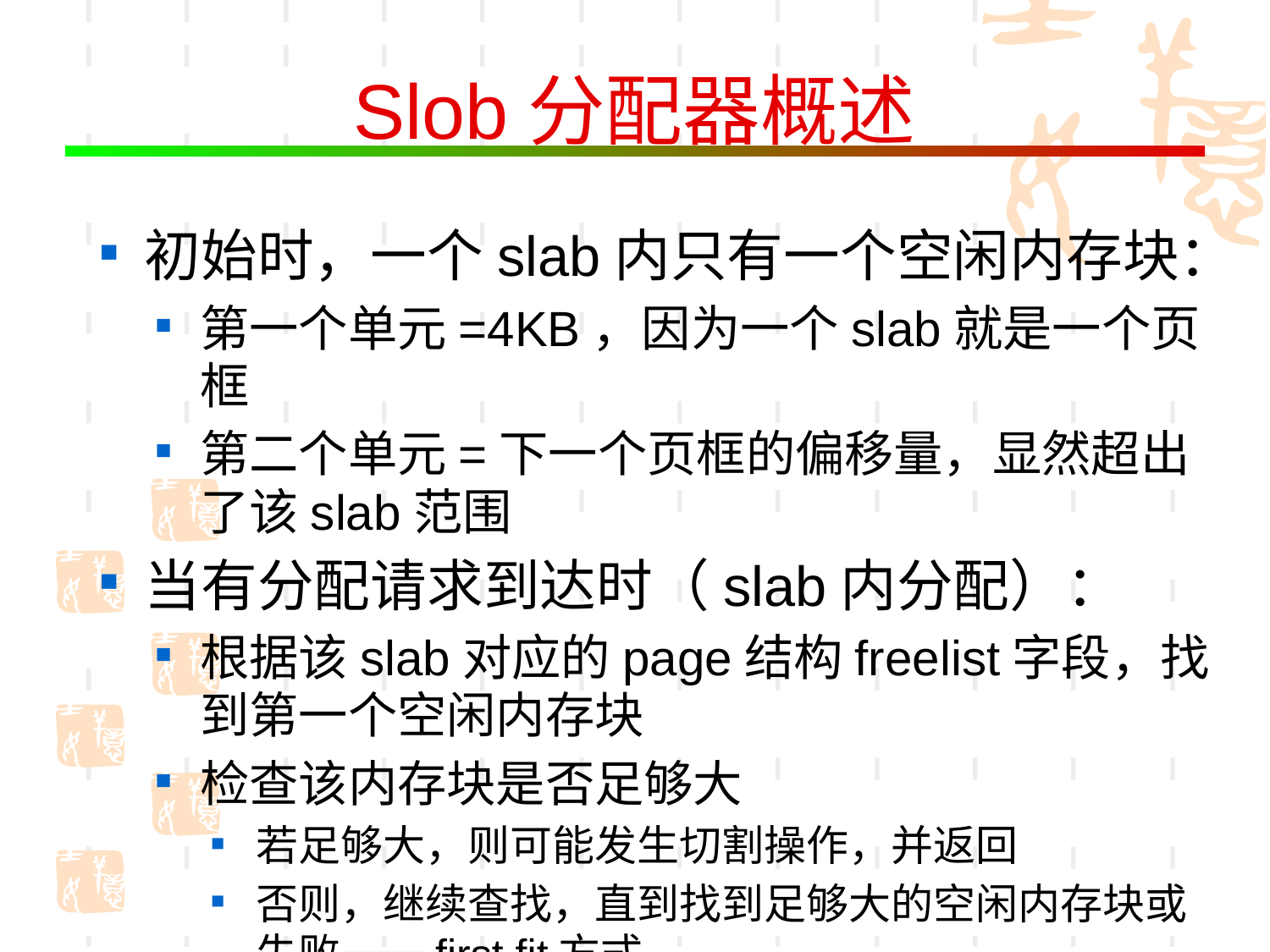

# Slob分配器概述
初始时，一个slab内只有一个空闲内存块：
第一个单元=4KB，因为一个slab就是一个页框
第二个单元=下一个页框的偏移量，显然超出了该slab范围
当有分配请求到达时（slab内分配）：
根据该slab对应的page结构freelist字段，找到第一个空闲内存块
检查该内存块是否足够大
若足够大，则可能发生切割操作，并返回
否则，继续查找，直到找到足够大的空闲内存块或失败——first fit方式